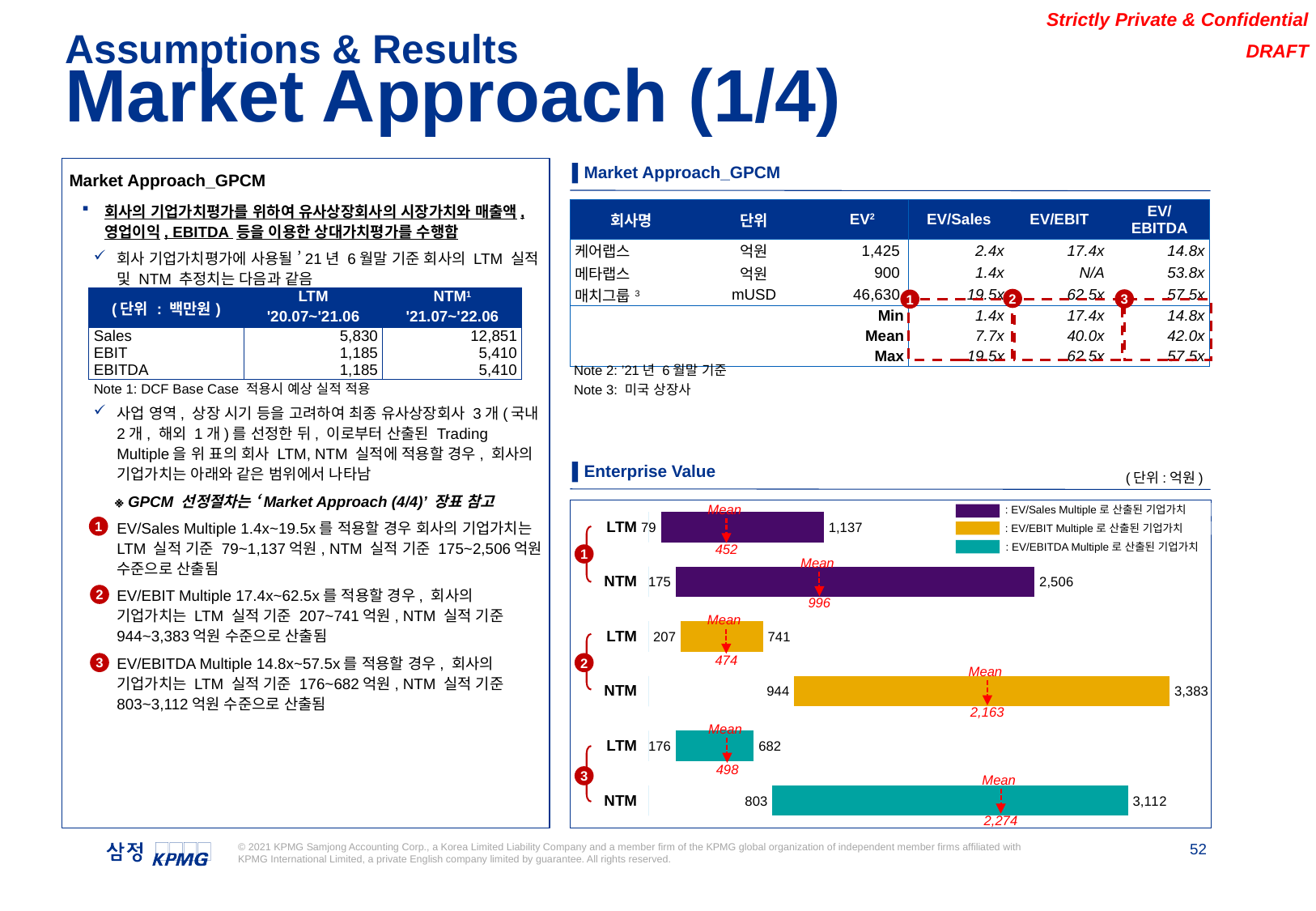

Assumptions & Results
Market Approach (1/4)
▌Market Approach_GPCM

Market Approach_GPCM
회사의 기업가치평가를 위하여 유사상장회사의 시장가치와 매출액, 영업이익, EBITDA 등을 이용한 상대가치평가를 수행함
회사 기업가치평가에 사용될 ’21년 6월말 기준 회사의 LTM 실적 및 NTM 추정치는 다음과 같음

사업 영역, 상장 시기 등을 고려하여 최종 유사상장회사 3개(국내 2개, 해외 1개)를 선정한 뒤, 이로부터 산출된 Trading Multiple을 위 표의 회사 LTM, NTM 실적에 적용할 경우, 회사의 기업가치는 아래와 같은 범위에서 나타남
     ※ GPCM 선정절차는 ‘Market Approach (4/4)’ 장표 참고
EV/Sales Multiple 1.4x~19.5x를 적용할 경우 회사의 기업가치는  LTM 실적 기준 79~1,137억원, NTM 실적 기준 175~2,506억원 수준으로 산출됨
EV/EBIT Multiple 17.4x~62.5x를 적용할 경우, 회사의 기업가치는 LTM 실적 기준 207~741억원, NTM 실적 기준 944~3,383억원 수준으로 산출됨
EV/EBITDA Multiple 14.8x~57.5x를 적용할 경우, 회사의 기업가치는 LTM 실적 기준 176~682억원, NTM 실적 기준 803~3,112억원 수준으로 산출됨

| 회사명 | 단위 | EV2 | EV/Sales | EV/EBIT | EV/ EBITDA |
| --- | --- | --- | --- | --- | --- |
| 케어랩스 | 억원 | 1,425 | 2.4x | 17.4x | 14.8x |
| 메타랩스 | 억원 | 900 | 1.4x | N/A | 53.8x |
| 매치그룹3 | mUSD | 46,630 | 19.5x | 62.5x | 57.5x |
| Min |  |  | 1.4x | 17.4x | 14.8x |
| Mean |  |  | 7.7x | 40.0x | 42.0x |
| Max |  |  | 19.5x | 62.5x | 57.5x |
| (단위 : 백만원) | LTM | NTM1 |
| --- | --- | --- |
|  | '20.07~'21.06 | '21.07~'22.06 |
| Sales | 5,830 | 12,851 |
| EBIT | 1,185 | 5,410 |
| EBITDA | 1,185 | 5,410 |
2
3
1

Note 2: ’21년 6월말 기준
Note 3: 미국 상장사
Note 1: DCF Base Case 적용시 예상 실적 적용
▌Enterprise Value

(단위:억원)

### Chart

| Category | start | min | max1 | max2 |
|---|---|---|---|---|
| NTM | 0.0 | 802.6972061633708 | 2309.6152312239365 | 3112.312437387307 |
| LTM | 0.0 | 175.83428721686641 | 505.9311840246078 | 681.7654712414742 |
| NTM | 0.0 | 943.7687703865283 | 2439.238868755476 | 3383.007639142004 |
| LTM | 0.0 | 206.73662218363185 | 534.3258012436651 | 741.062423427297 |
| NTM | 0.0 | 175.06451012558537 | 2330.836503539827 | 2505.9010136654124 |
| LTM | 0.0 | 79.41522482936725 | 1057.3468308129634 | 1136.7620556423306 |
Mean
: EV/Sales Multiple로 산출된 기업가치

1
: EV/EBIT Multiple로 산출된 기업가치

: EV/EBITDA Multiple로 산출된 기업가치

452
1
Mean
2
996
Mean

474
3
2
Mean
2,163
Mean

498
3
Mean
2,274